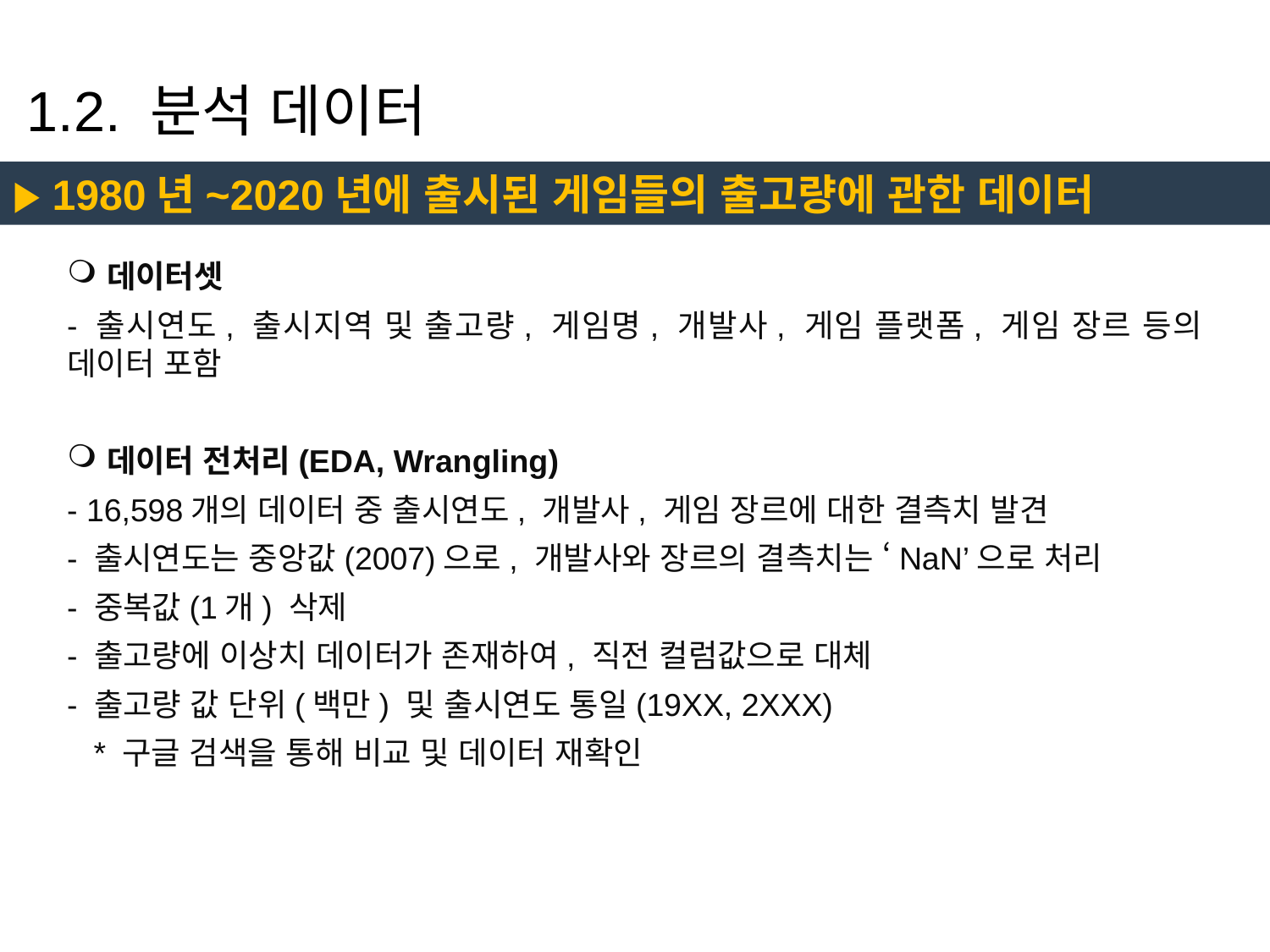

1.2. 분석 데이터
▶ 1980년~2020년에 출시된 게임들의 출고량에 관한 데이터
데이터셋
- 출시연도, 출시지역 및 출고량, 게임명, 개발사, 게임 플랫폼, 게임 장르 등의 데이터 포함

데이터 전처리(EDA, Wrangling)
- 16,598개의 데이터 중 출시연도, 개발사, 게임 장르에 대한 결측치 발견
- 출시연도는 중앙값(2007)으로, 개발사와 장르의 결측치는 ‘NaN’으로 처리
- 중복값(1개) 삭제
- 출고량에 이상치 데이터가 존재하여, 직전 컬럼값으로 대체
- 출고량 값 단위(백만) 및 출시연도 통일(19XX, 2XXX)
   * 구글 검색을 통해 비교 및 데이터 재확인